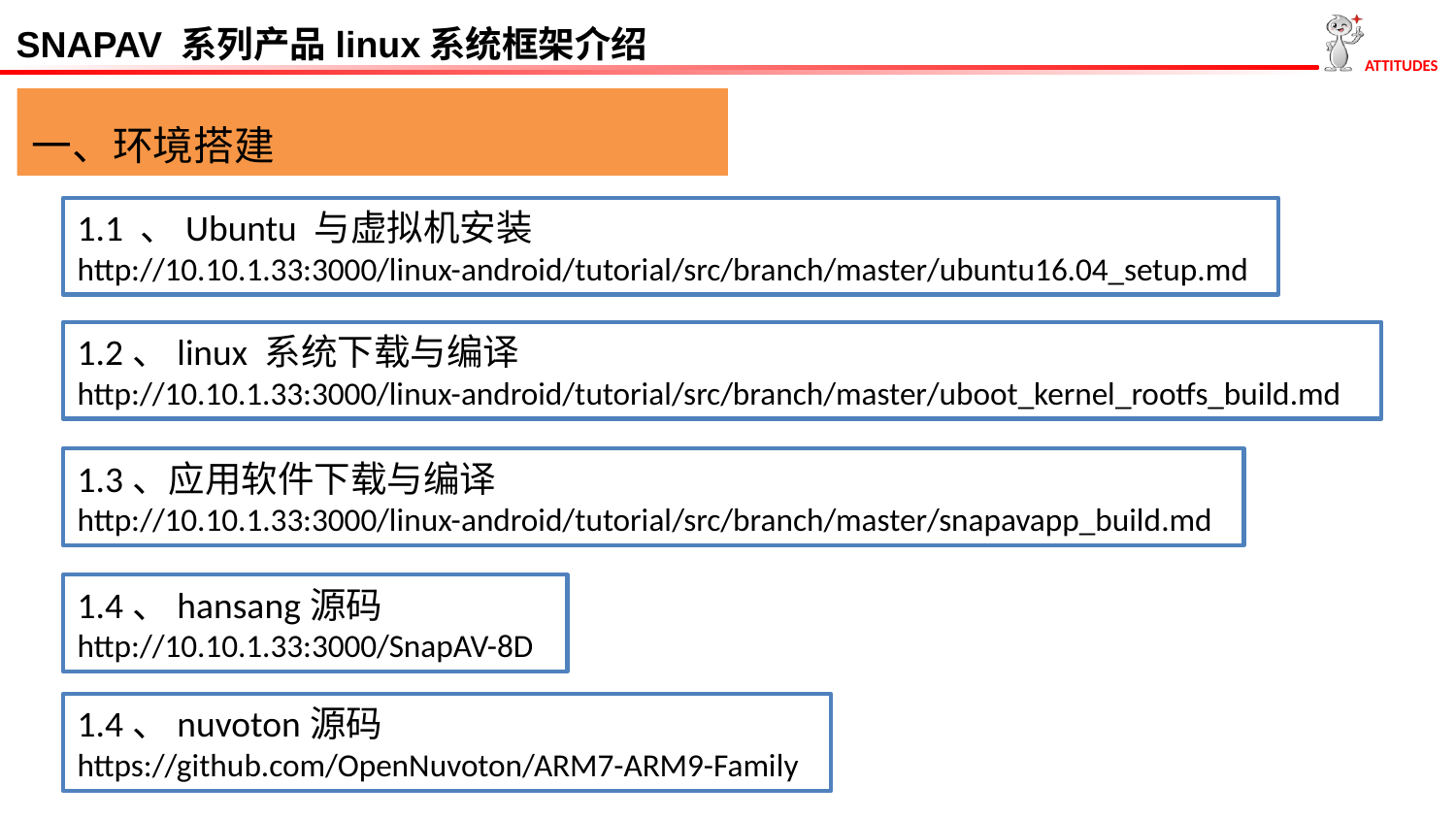

SNAPAV 系列产品linux系统框架介绍
一、环境搭建
1.1 、Ubuntu 与虚拟机安装
http://10.10.1.33:3000/linux-android/tutorial/src/branch/master/ubuntu16.04_setup.md
1.2、linux 系统下载与编译
http://10.10.1.33:3000/linux-android/tutorial/src/branch/master/uboot_kernel_rootfs_build.md
1.3、应用软件下载与编译
http://10.10.1.33:3000/linux-android/tutorial/src/branch/master/snapavapp_build.md
1.4、hansang源码
http://10.10.1.33:3000/SnapAV-8D
1.4、nuvoton源码
https://github.com/OpenNuvoton/ARM7-ARM9-Family